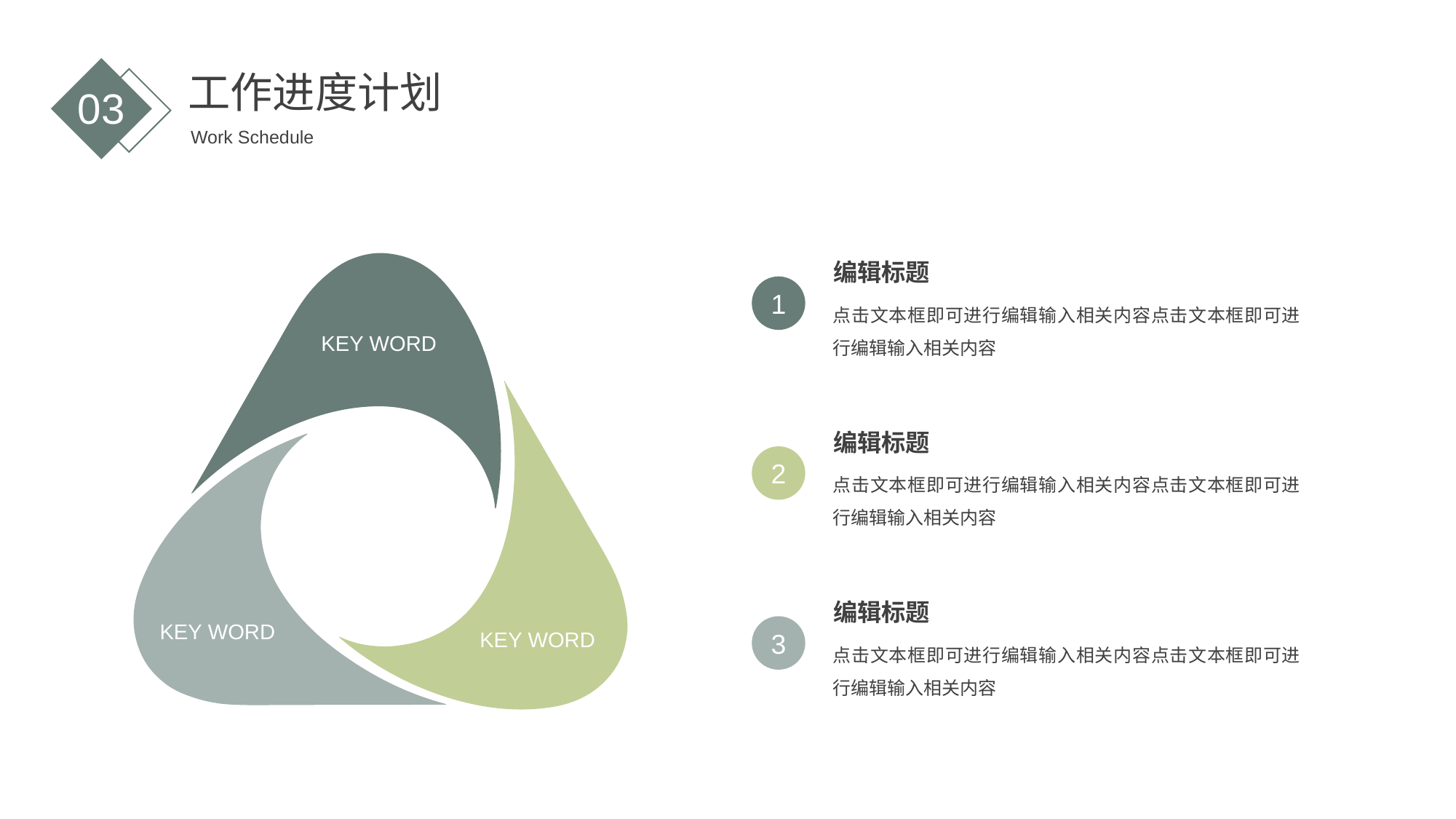

03
工作进度计划
Work Schedule

编辑标题
1
点击文本框即可进行编辑输入相关内容点击文本框即可进行编辑输入相关内容
编辑标题
2
点击文本框即可进行编辑输入相关内容点击文本框即可进行编辑输入相关内容
编辑标题
3
点击文本框即可进行编辑输入相关内容点击文本框即可进行编辑输入相关内容
KEY WORD
KEY WORD
KEY WORD